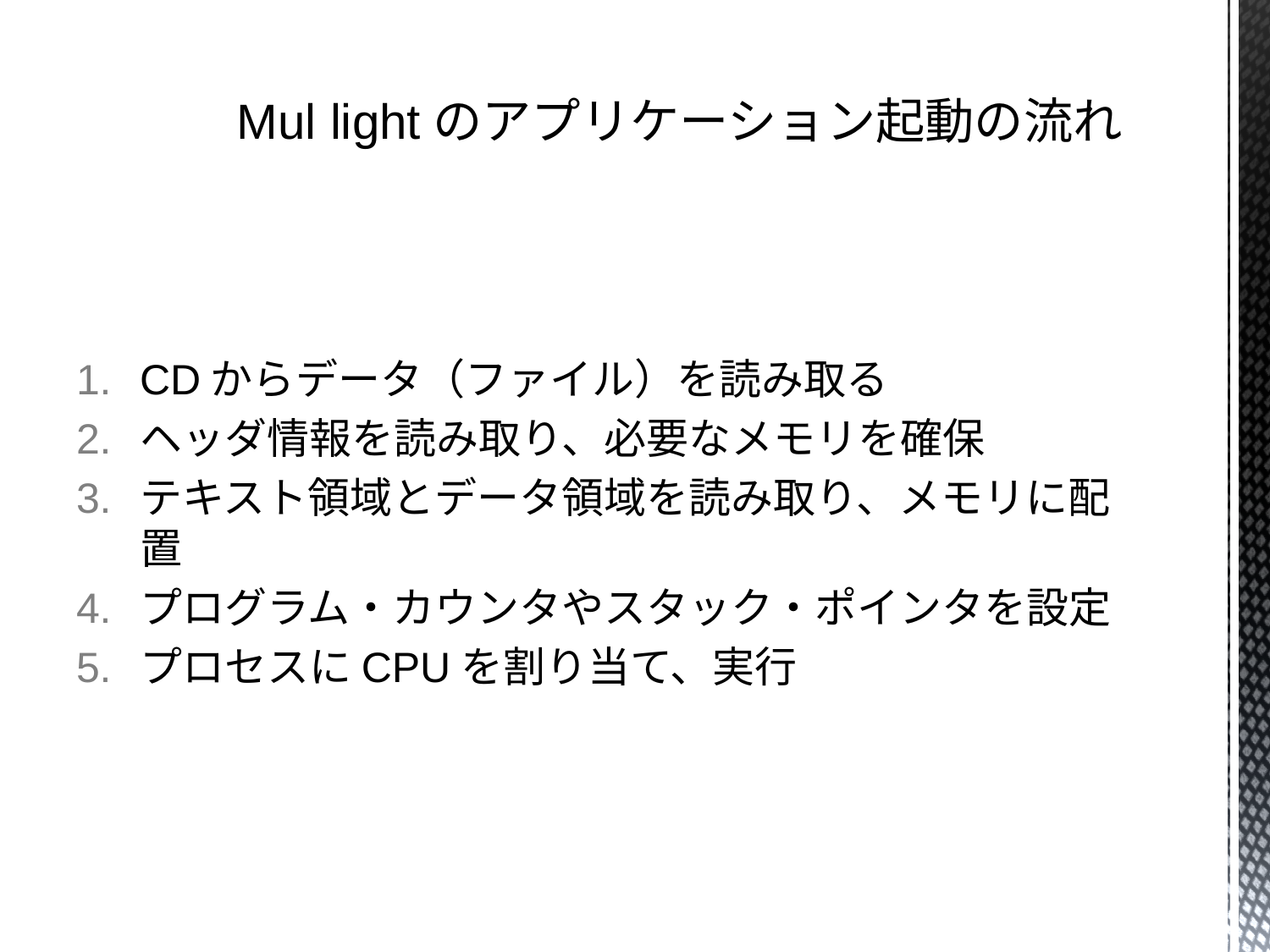

# Mul lightのアプリケーション起動の流れ
CDからデータ（ファイル）を読み取る
ヘッダ情報を読み取り、必要なメモリを確保
テキスト領域とデータ領域を読み取り、メモリに配置
プログラム・カウンタやスタック・ポインタを設定
プロセスにCPUを割り当て、実行